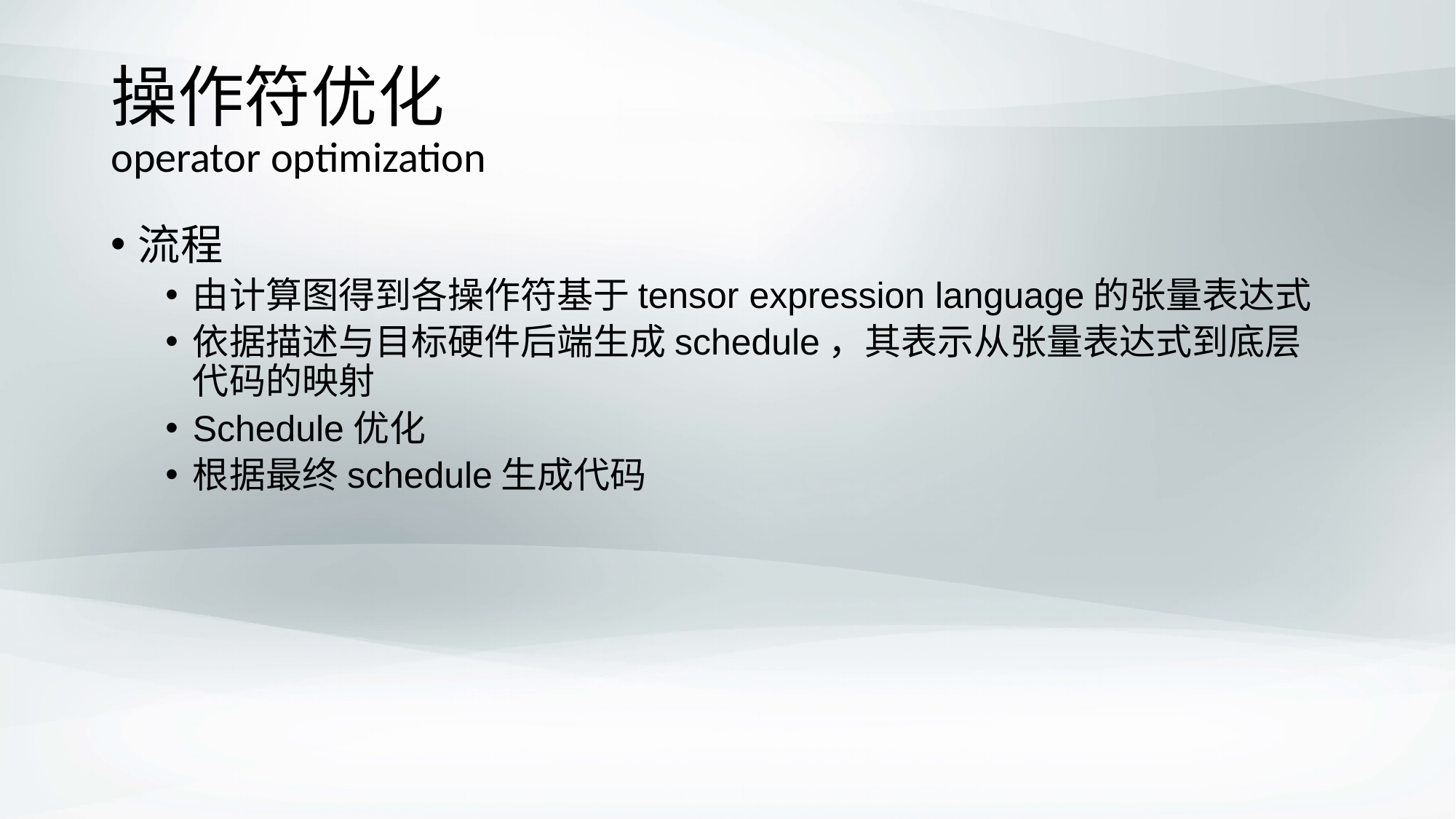

# 操作符优化 operator optimization
流程
由计算图得到各操作符基于tensor expression language的张量表达式
依据描述与目标硬件后端生成schedule，其表示从张量表达式到底层代码的映射
Schedule优化
根据最终schedule生成代码